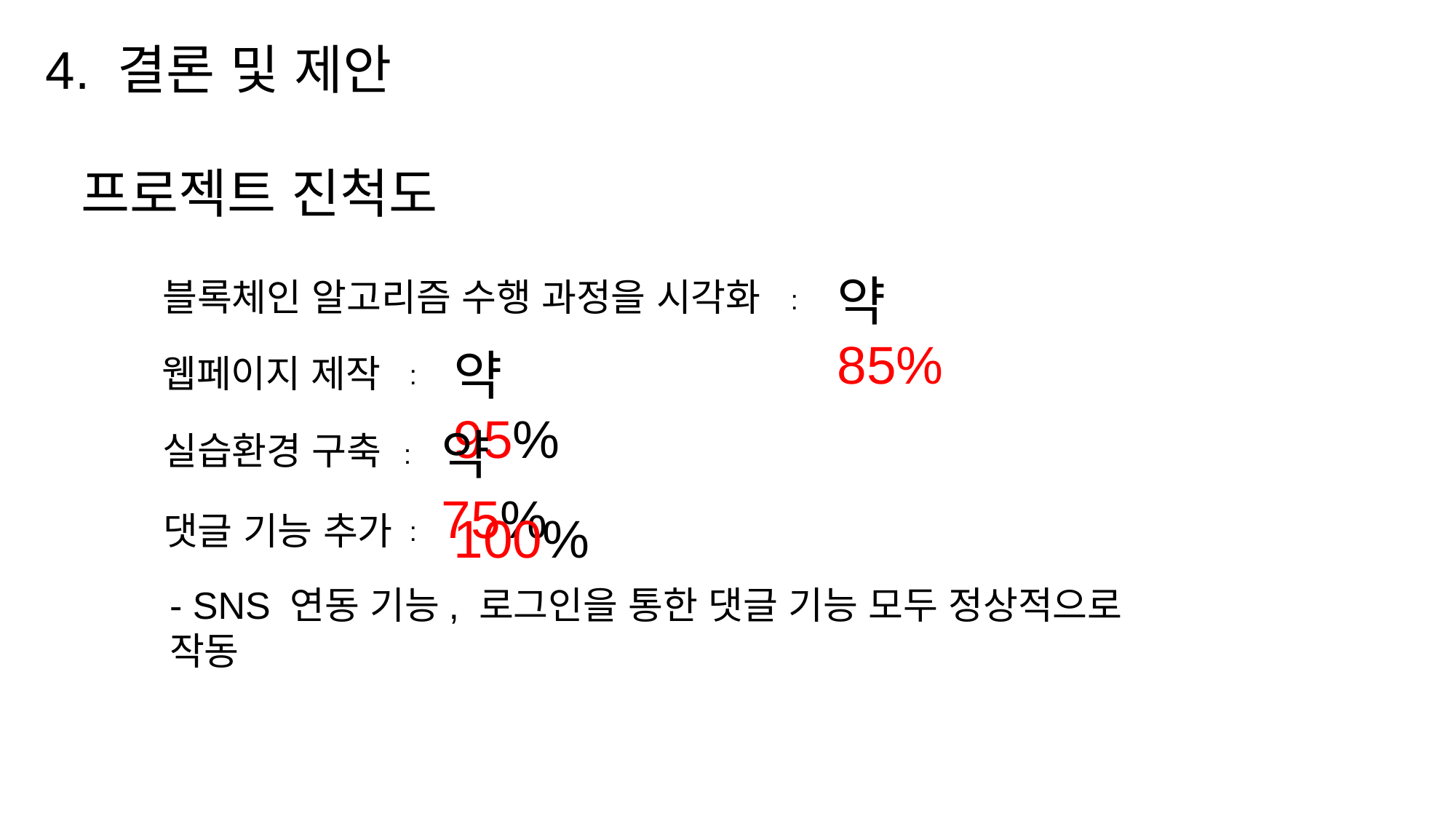

4. 결론 및 제안
프로젝트 진척도
약 85%
블록체인 알고리즘 수행 과정을 시각화
:
약 95%
웹페이지 제작
:
약 75%
실습환경 구축
:
100%
댓글 기능 추가
:
- SNS 연동 기능, 로그인을 통한 댓글 기능 모두 정상적으로 작동